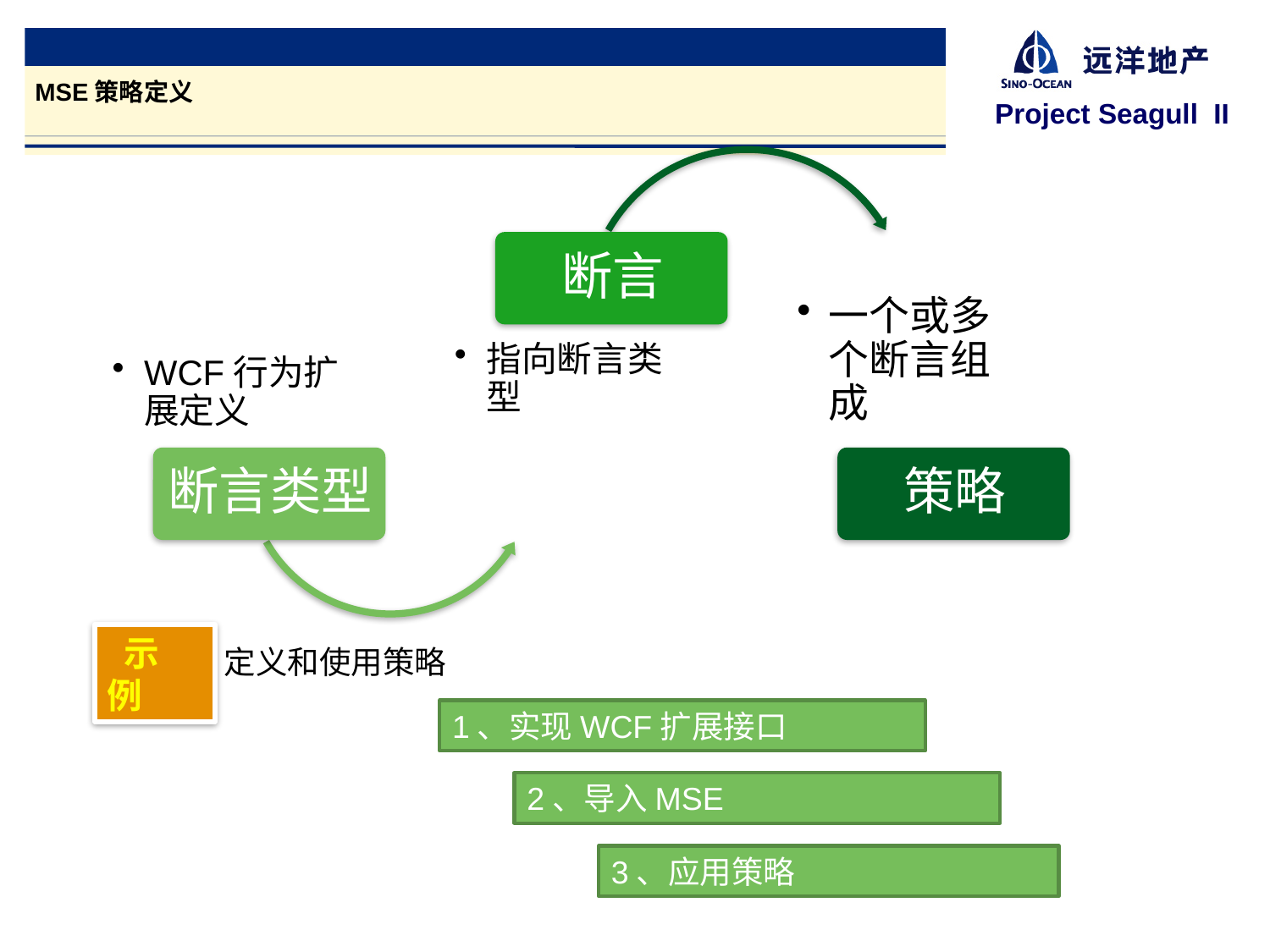

MSE策略定义

WCF行为扩展定义
断言类型
指向断言类型
断言
一个或多个断言组成
策略
定义和使用策略
 示 例
1、实现WCF扩展接口
2、导入MSE
3、应用策略